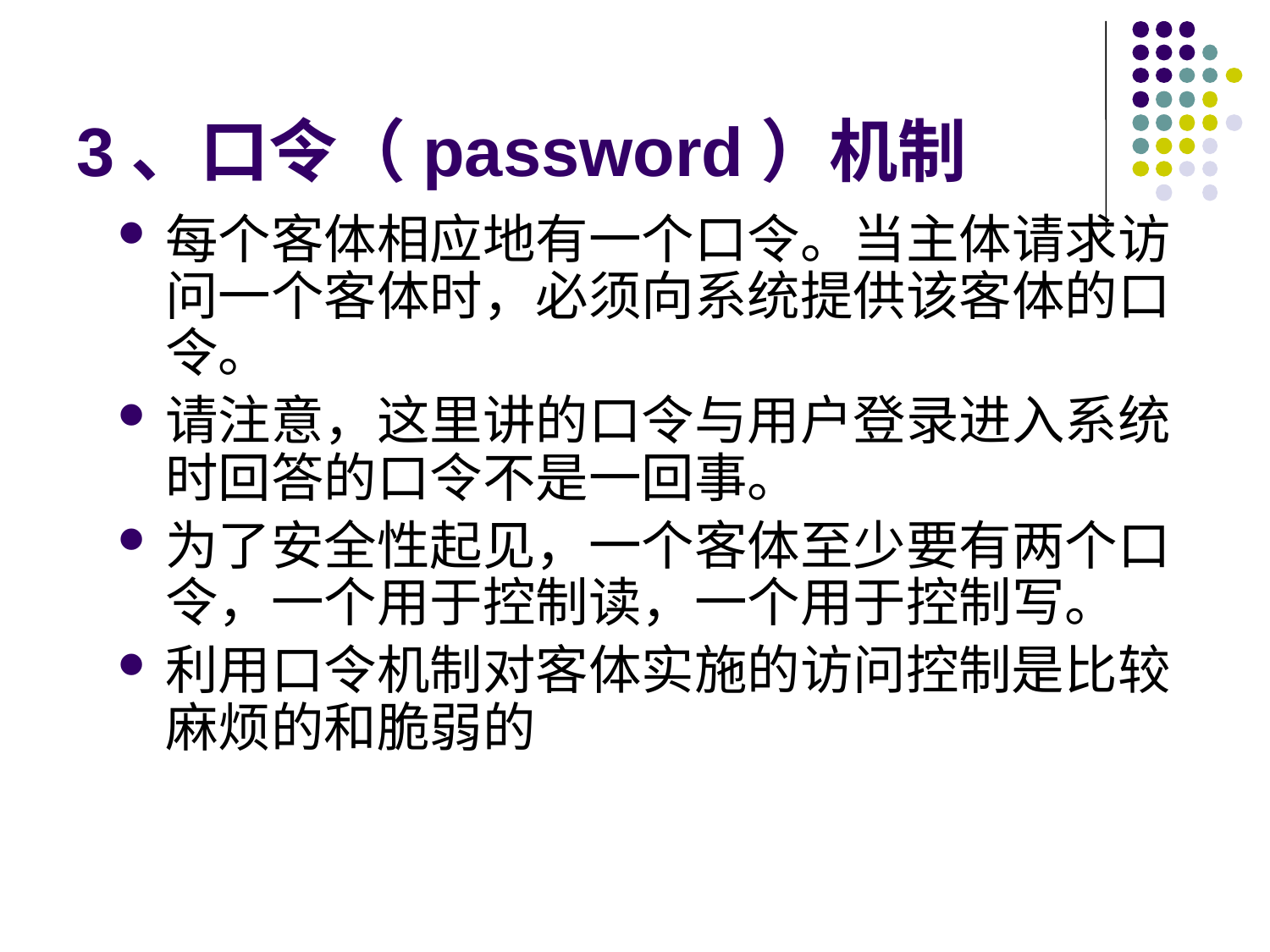

# 3、口令（password）机制
每个客体相应地有一个口令。当主体请求访问一个客体时，必须向系统提供该客体的口令。
请注意，这里讲的口令与用户登录进入系统时回答的口令不是一回事。
为了安全性起见，一个客体至少要有两个口令，一个用于控制读，一个用于控制写。
利用口令机制对客体实施的访问控制是比较麻烦的和脆弱的